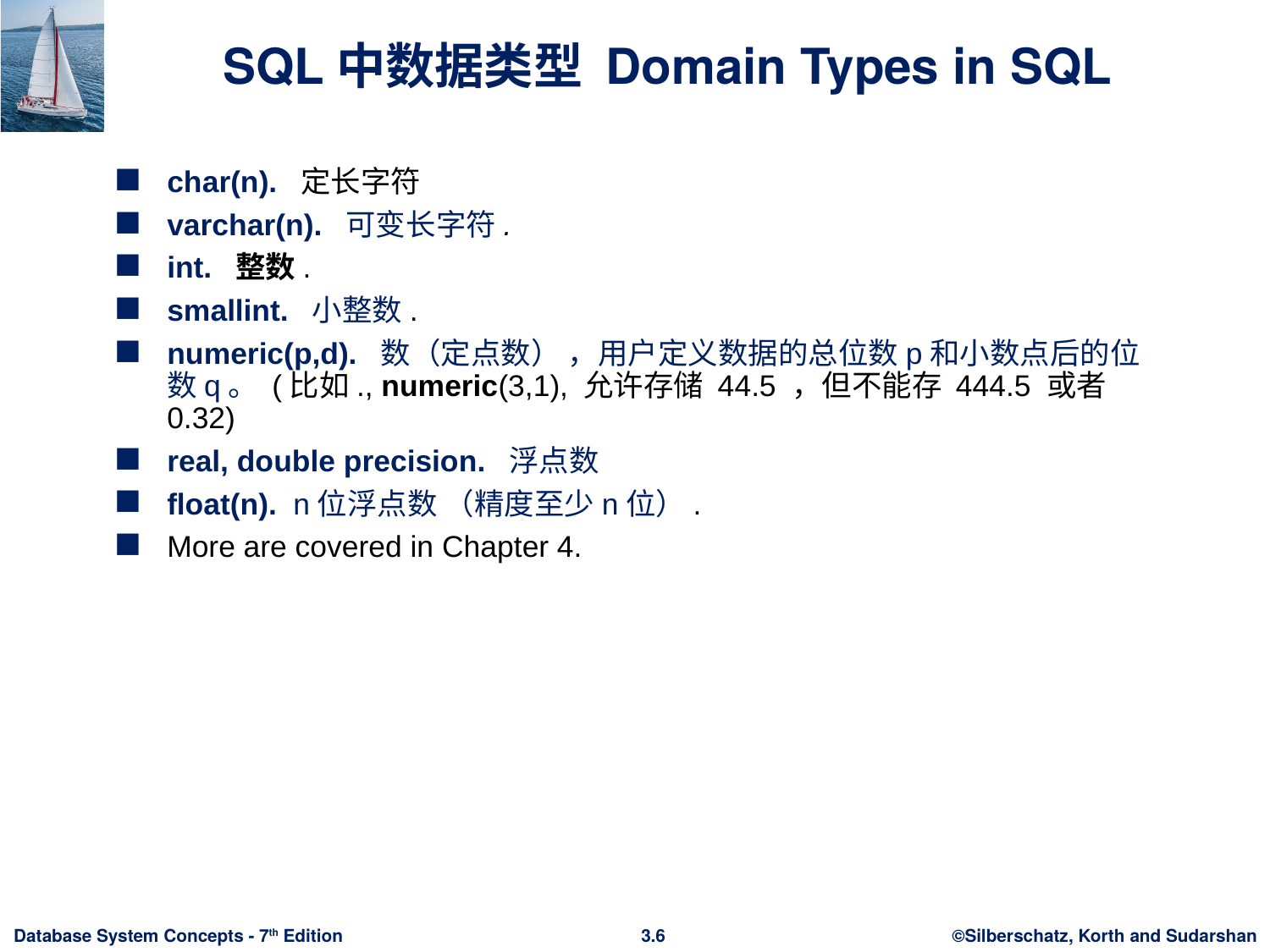

# SQL中数据类型 Domain Types in SQL
char(n).  定长字符
varchar(n).  可变长字符.
int.  整数.
smallint.  小整数.
numeric(p,d).  数（定点数） ，用户定义数据的总位数p和小数点后的位数q。 (比如., numeric(3,1), 允许存储 44.5 ，但不能存 444.5 或者 0.32)
real, double precision.  浮点数
float(n).  n位浮点数 （精度至少n位）.
More are covered in Chapter 4.